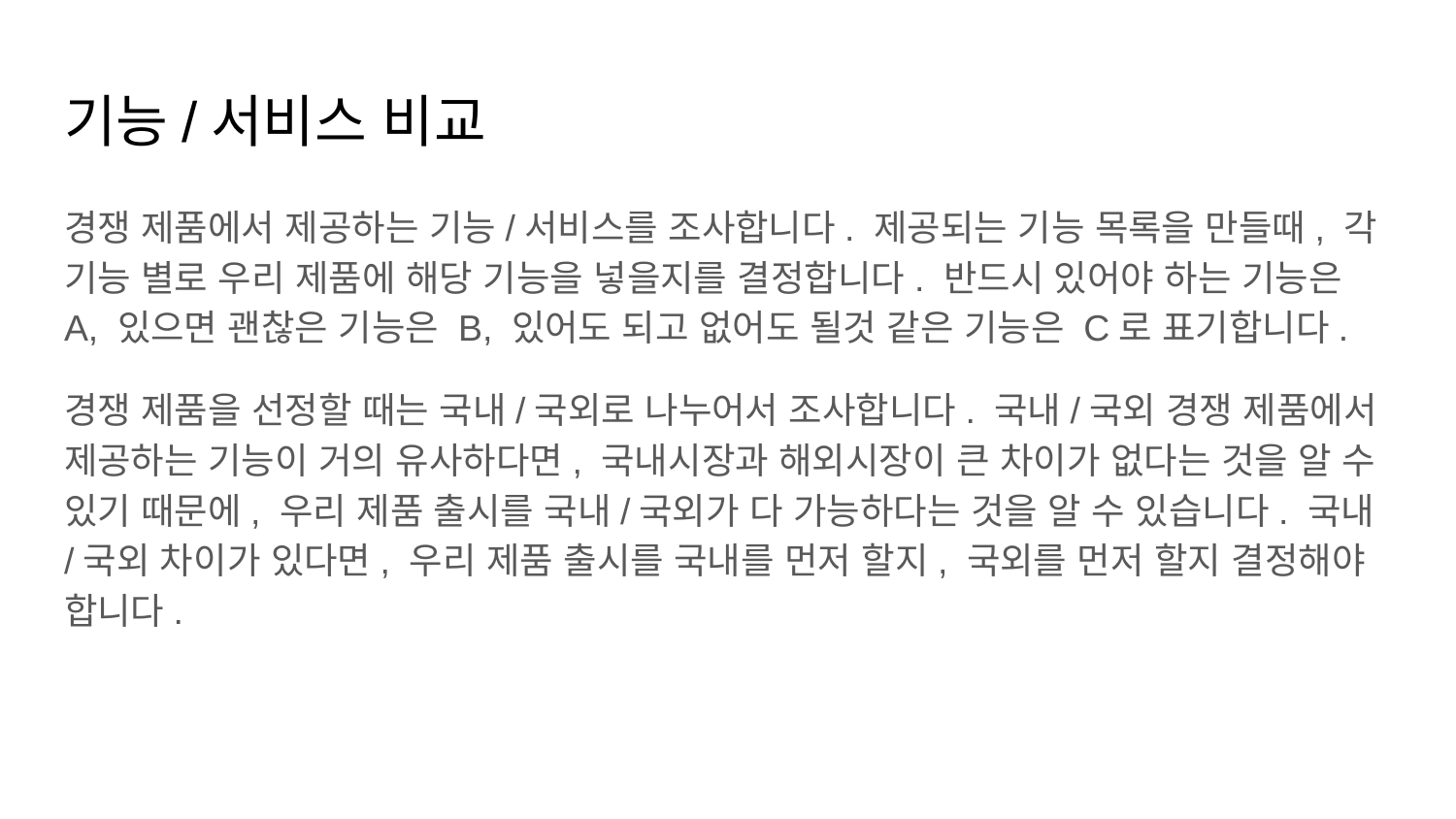

# 기능/서비스 비교
경쟁 제품에서 제공하는 기능/서비스를 조사합니다. 제공되는 기능 목록을 만들때, 각 기능 별로 우리 제품에 해당 기능을 넣을지를 결정합니다. 반드시 있어야 하는 기능은 A, 있으면 괜찮은 기능은 B, 있어도 되고 없어도 될것 같은 기능은 C로 표기합니다.
경쟁 제품을 선정할 때는 국내/국외로 나누어서 조사합니다. 국내/국외 경쟁 제품에서 제공하는 기능이 거의 유사하다면, 국내시장과 해외시장이 큰 차이가 없다는 것을 알 수 있기 때문에, 우리 제품 출시를 국내/국외가 다 가능하다는 것을 알 수 있습니다. 국내/국외 차이가 있다면, 우리 제품 출시를 국내를 먼저 할지, 국외를 먼저 할지 결정해야 합니다.